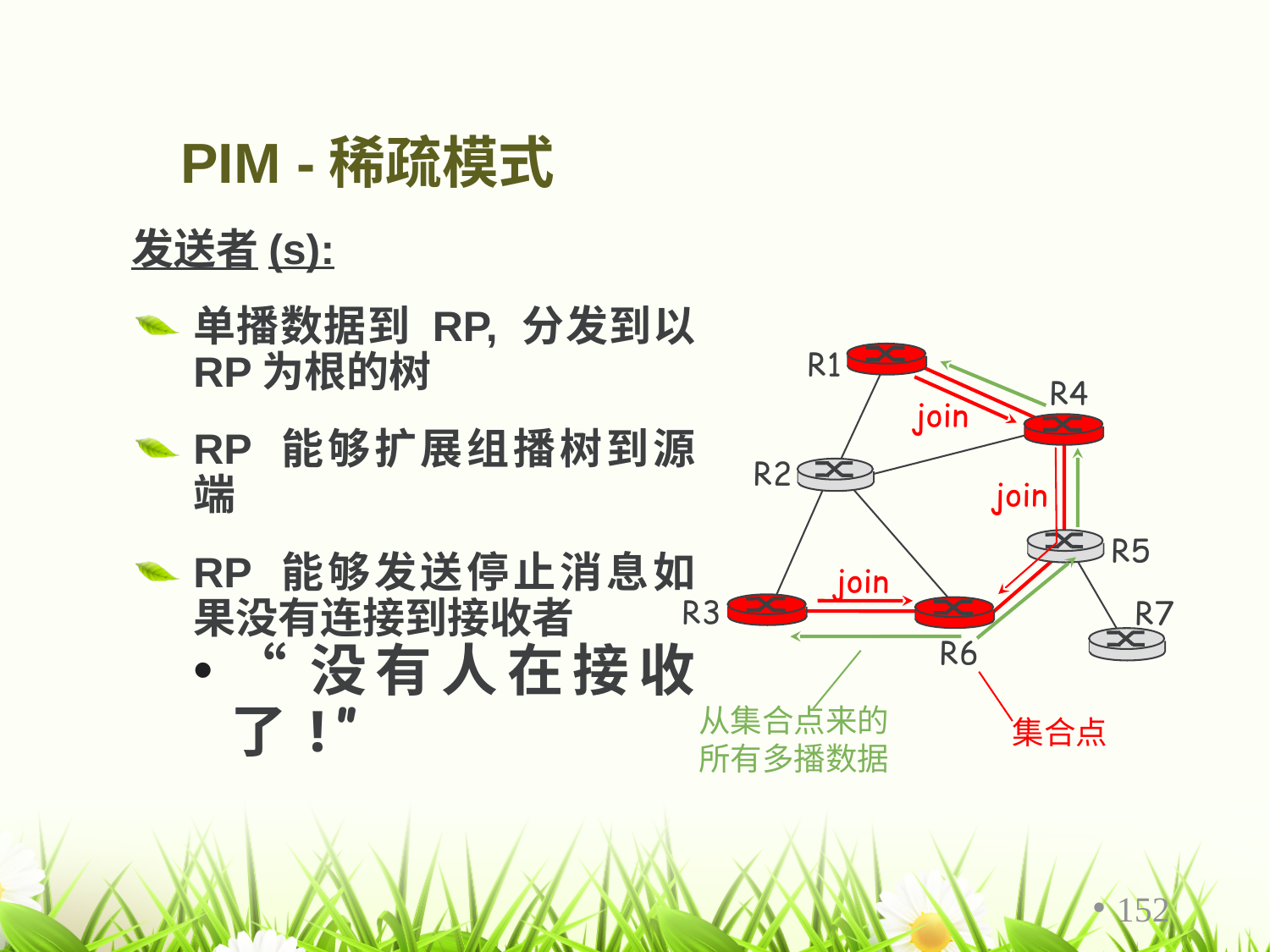

# PIM -稀疏模式
发送者(s):
单播数据到 RP, 分发到以 RP为根的树
RP 能够扩展组播树到源端
RP 能够发送停止消息如果没有连接到接收者
“没有人在接收了!”
R1

R4

join

R2

join

R5

join

R3
R7

R6

从集合点来的
所有多播数据
集合点
152